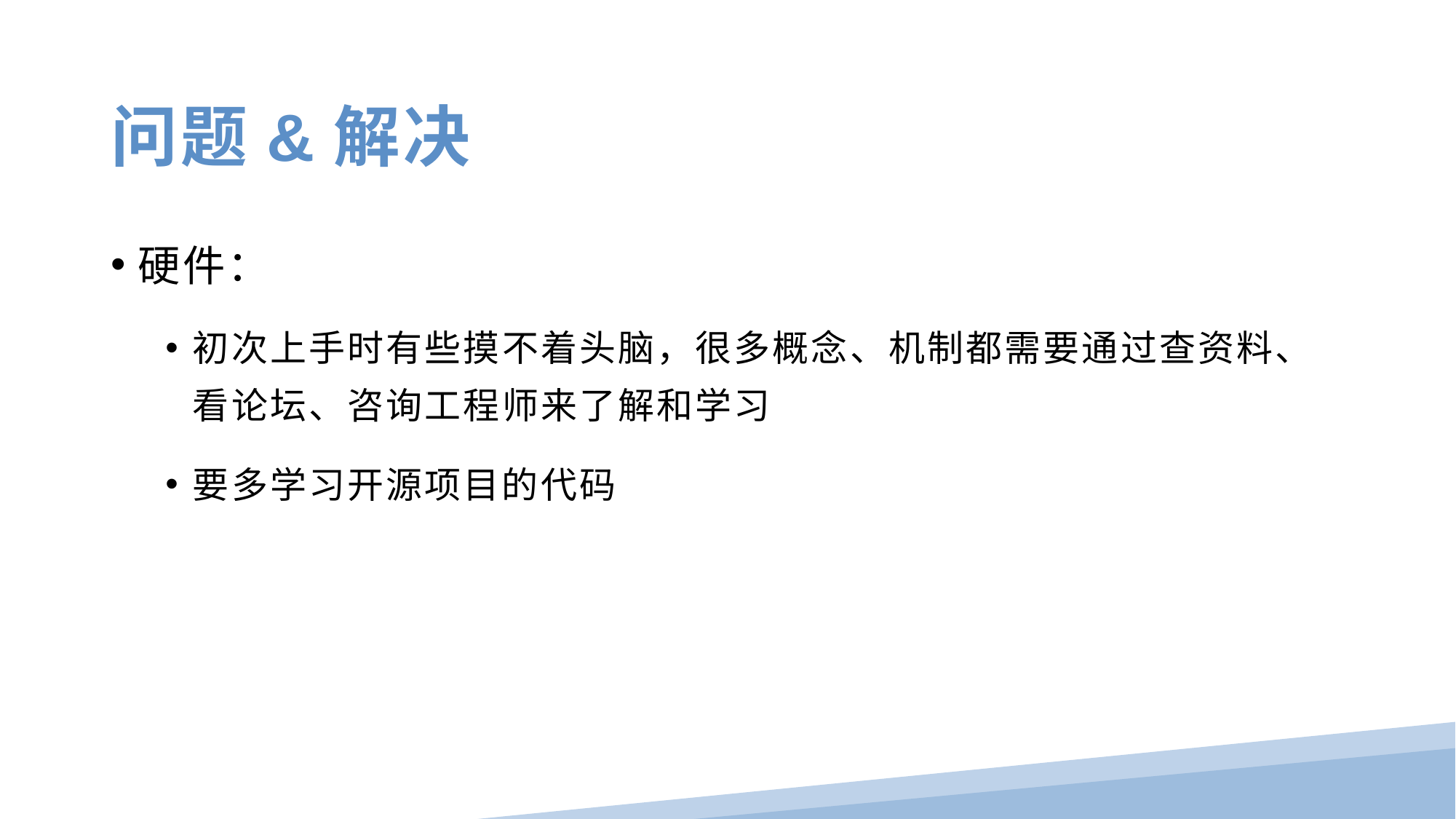

问题&解决
硬件：
初次上手时有些摸不着头脑，很多概念、机制都需要通过查资料、看论坛、咨询工程师来了解和学习
要多学习开源项目的代码